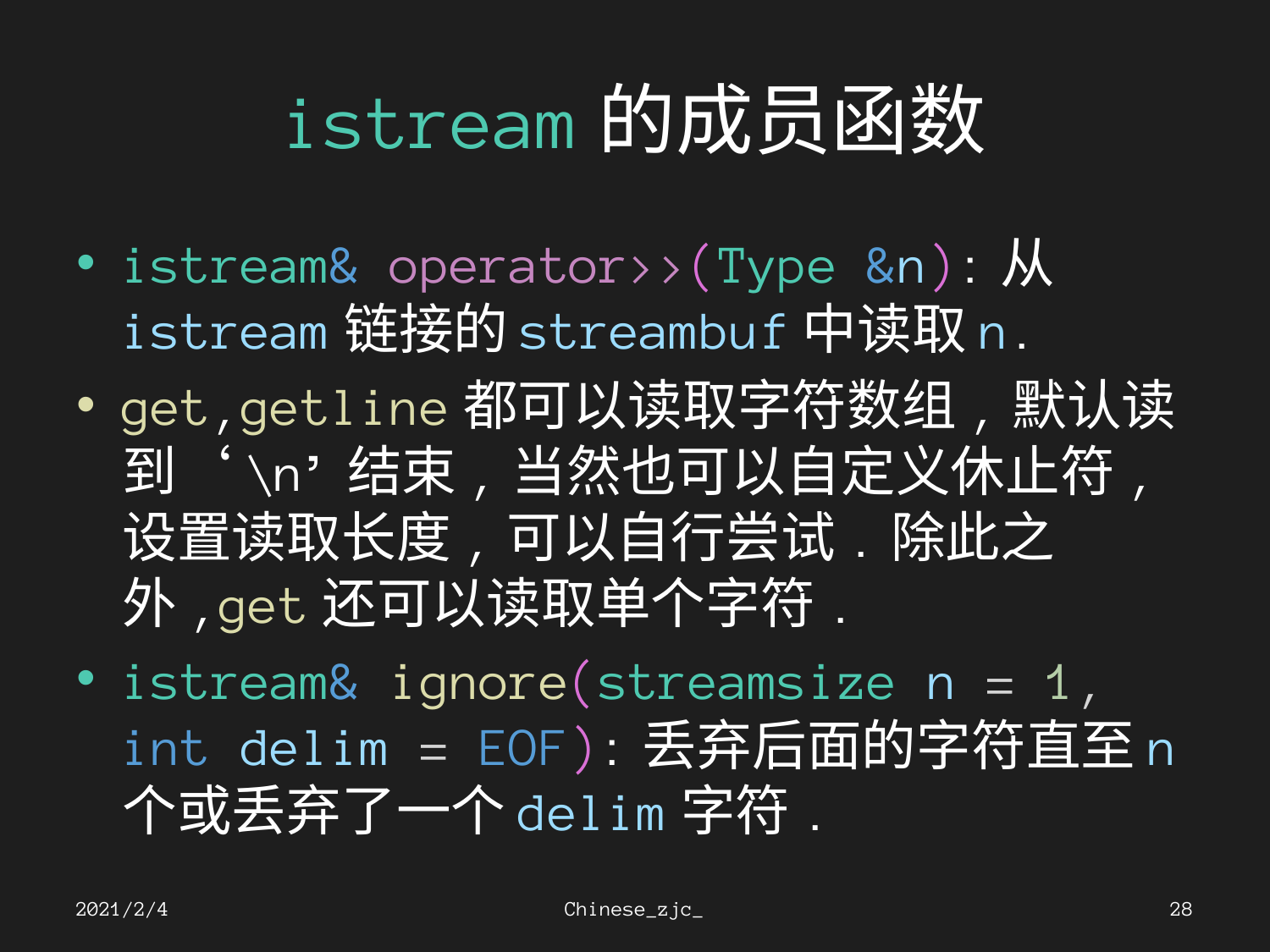

# istream的成员函数
istream& operator>>(Type &n):从istream链接的streambuf中读取n.
get,getline都可以读取字符数组,默认读到‘\n’结束,当然也可以自定义休止符,设置读取长度,可以自行尝试.除此之外,get还可以读取单个字符.
istream& ignore(streamsize n = 1, int delim = EOF):丢弃后面的字符直至n个或丢弃了一个delim字符.
2021/2/4
Chinese_zjc_
28